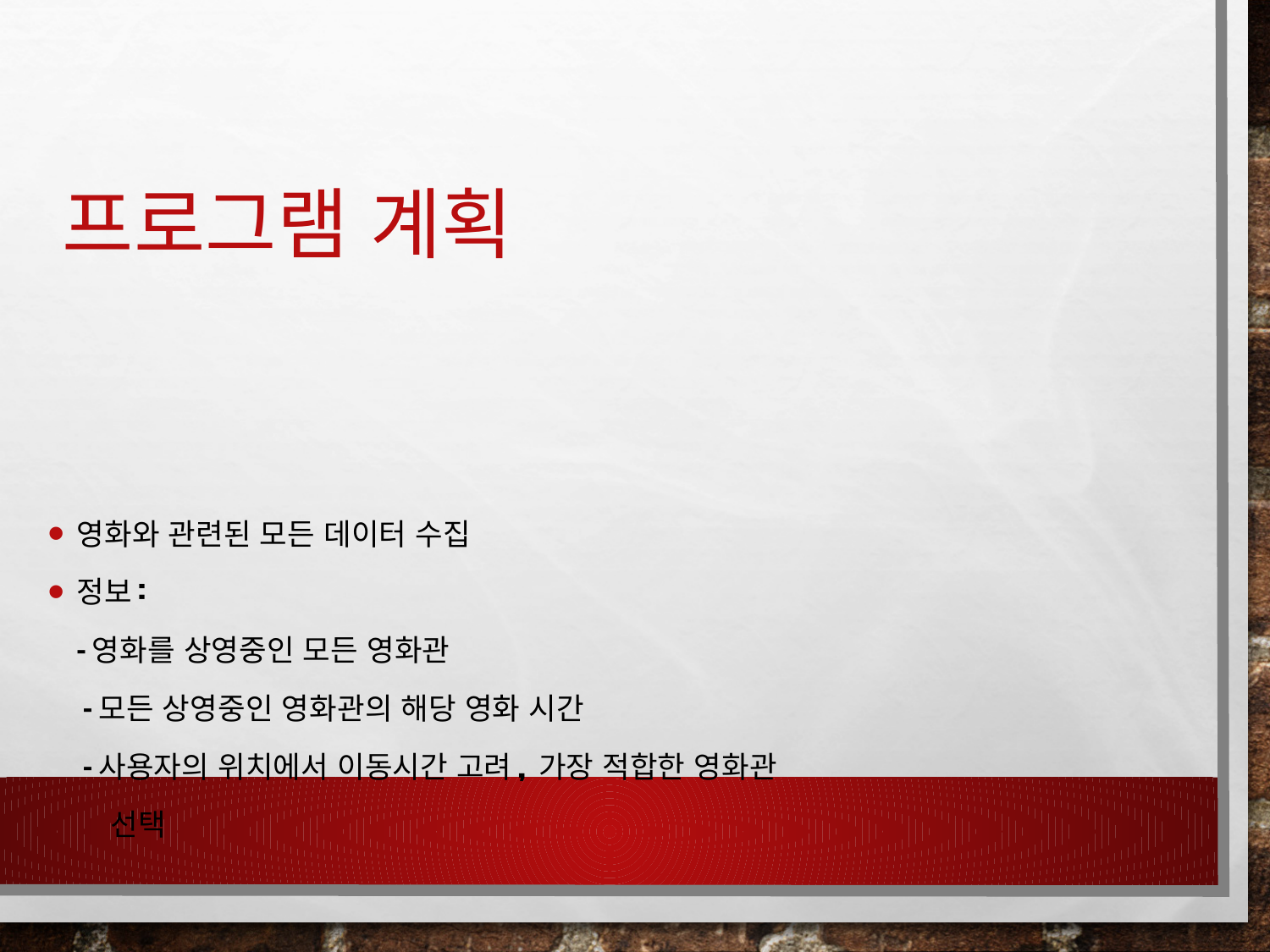

# 프로그램 계획

영화와 관련된 모든 데이터 수집
정보:
	-영화를 상영중인 모든 영화관
   -모든 상영중인 영화관의 해당 영화 시간
   -사용자의 위치에서 이동시간 고려, 가장 적합한 영화관
     선택